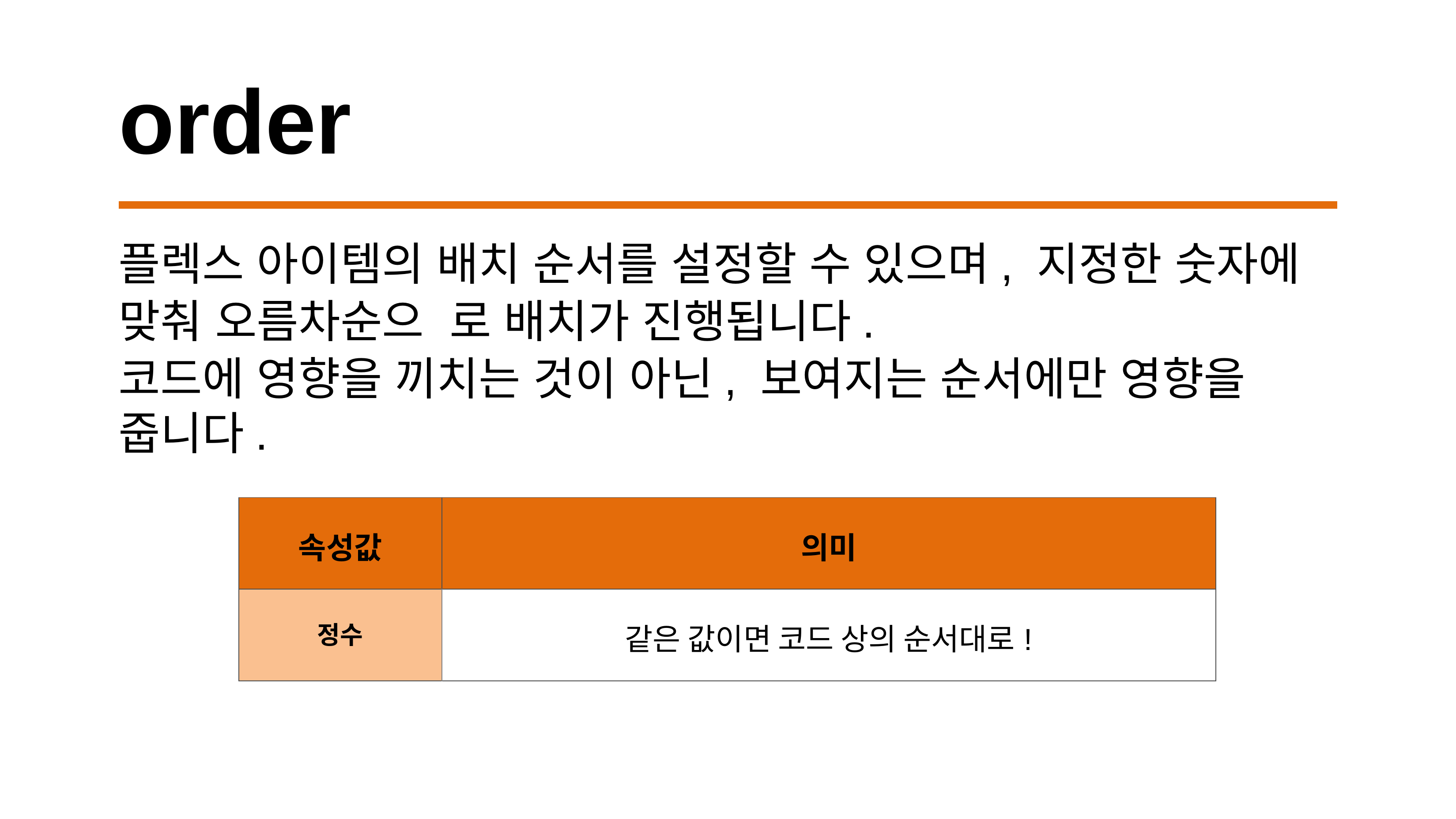

# order

플렉스 아이템의 배치 순서를 설정할 수 있으며, 지정한 숫자에 맞춰 오름차순으  로 배치가 진행됩니다.
코드에 영향을 끼치는 것이 아닌, 보여지는 순서에만 영향을 줍니다.
| 속성값 | 의미 |
| --- | --- |
| 정수 | 같은 값이면 코드 상의 순서대로! |